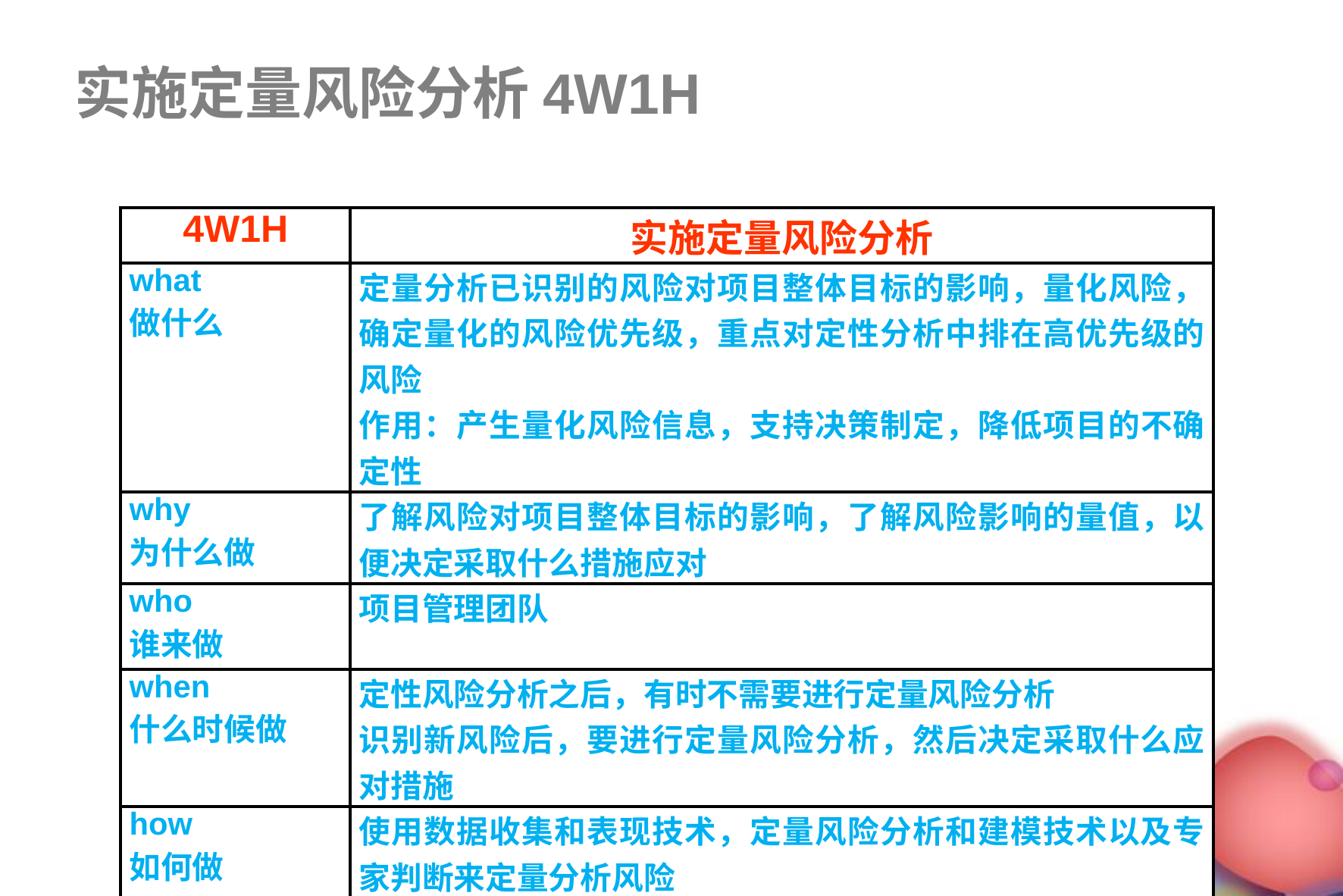

实施定量风险分析4W1H
| 4W1H | 实施定量风险分析 |
| --- | --- |
| what 做什么 | 定量分析已识别的风险对项目整体目标的影响，量化风险，确定量化的风险优先级，重点对定性分析中排在高优先级的风险 作用：产生量化风险信息，支持决策制定，降低项目的不确定性 |
| why 为什么做 | 了解风险对项目整体目标的影响，了解风险影响的量值，以便决定采取什么措施应对 |
| who 谁来做 | 项目管理团队 |
| when 什么时候做 | 定性风险分析之后，有时不需要进行定量风险分析 识别新风险后，要进行定量风险分析，然后决定采取什么应对措施 |
| how 如何做 | 使用数据收集和表现技术，定量风险分析和建模技术以及专家判断来定量分析风险 |